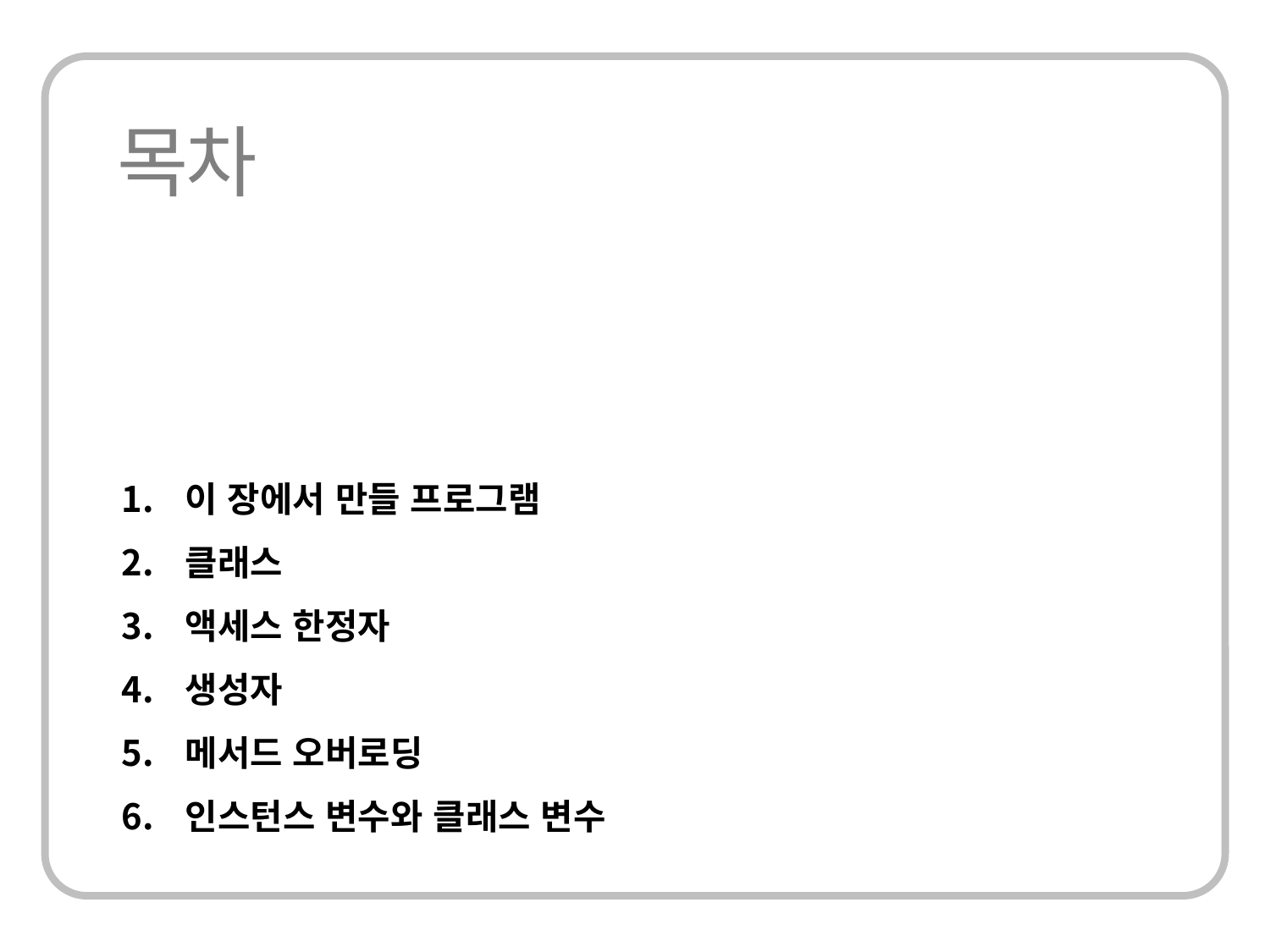

이 장에서 만들 프로그램
클래스
액세스 한정자
생성자
메서드 오버로딩
인스턴스 변수와 클래스 변수